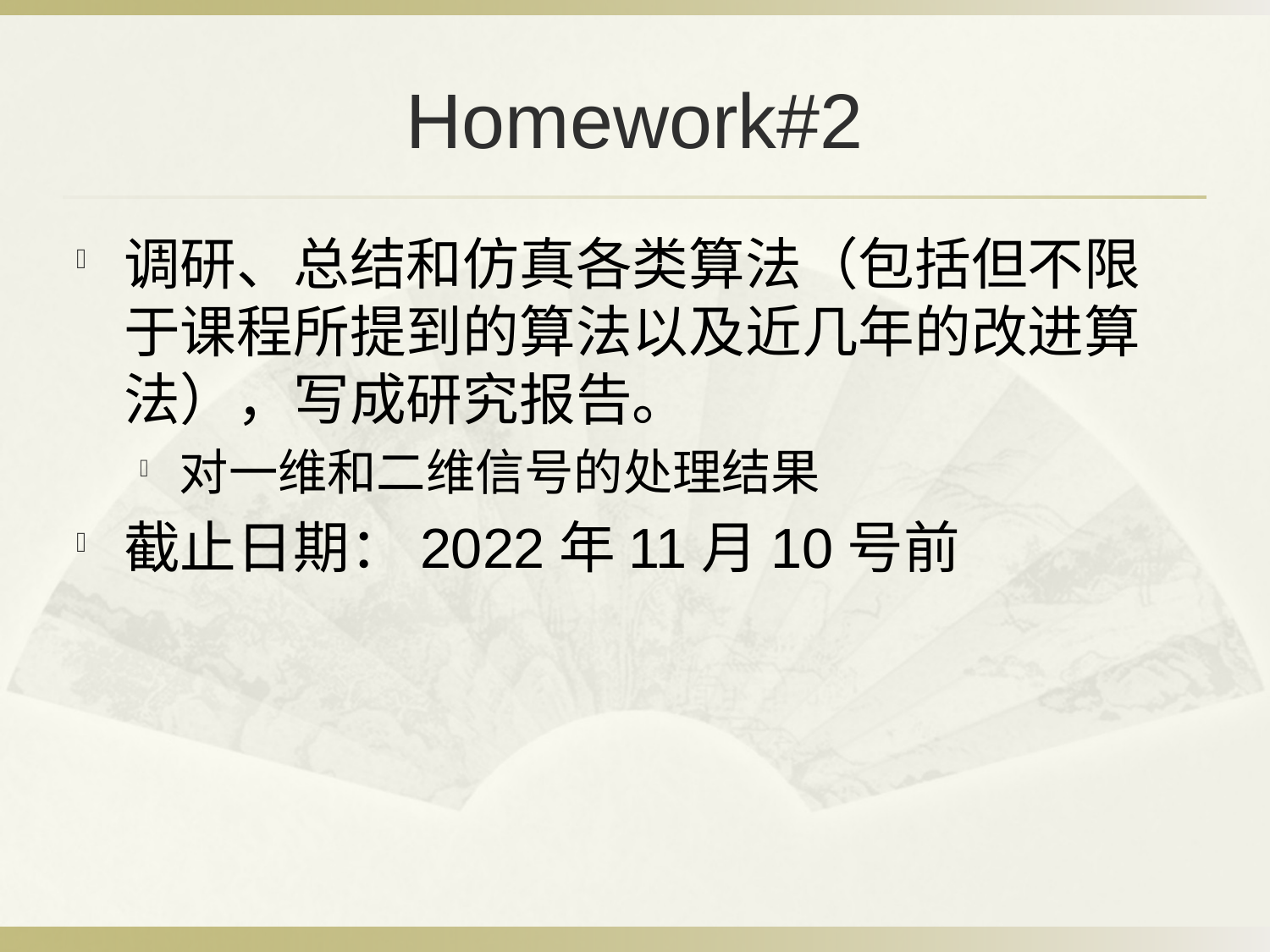

# Homework#2
调研、总结和仿真各类算法（包括但不限于课程所提到的算法以及近几年的改进算法），写成研究报告。
对一维和二维信号的处理结果
截止日期：2022年11月10号前